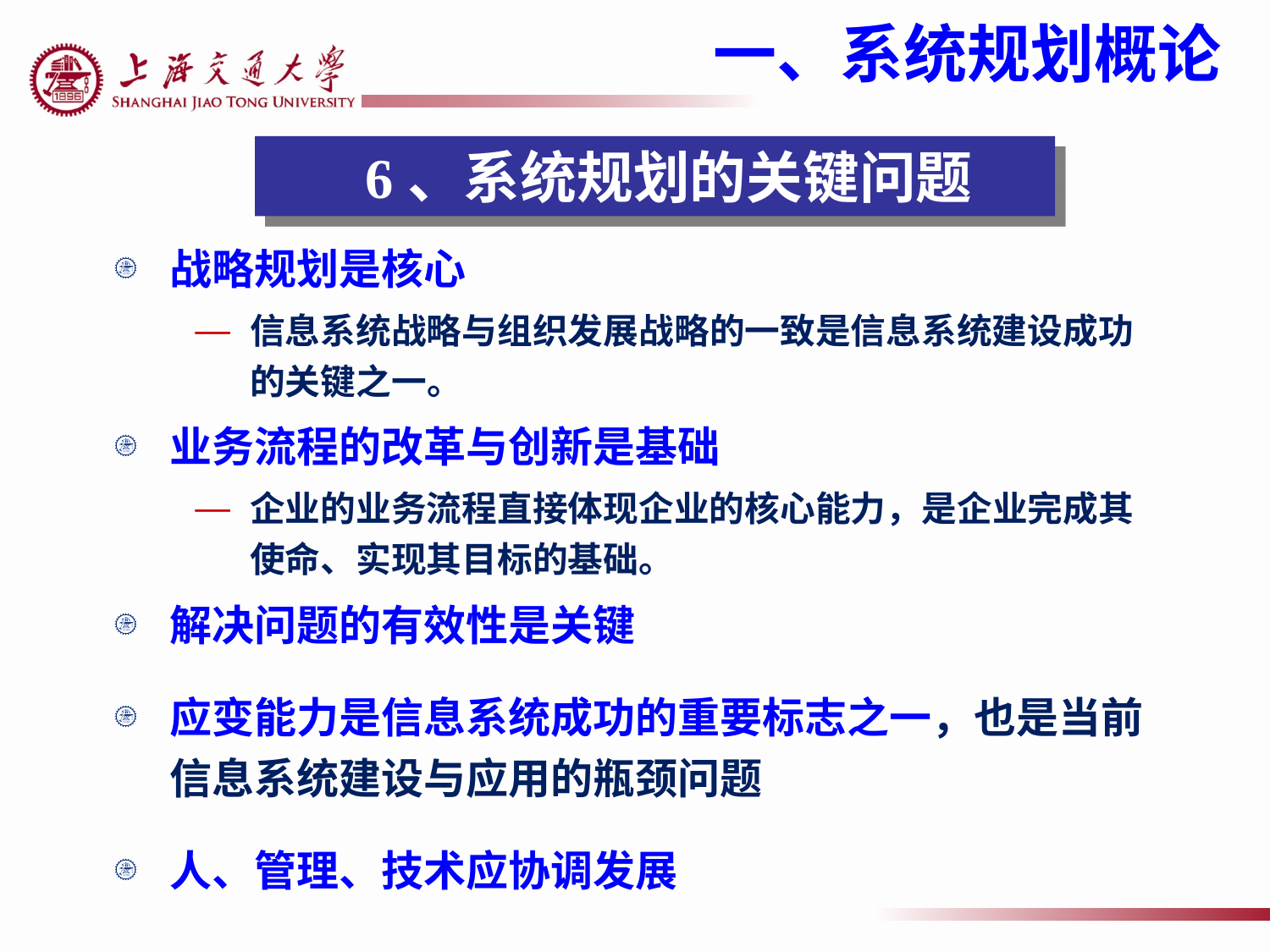

一、系统规划概论
  6、系统规划的关键问题
战略规划是核心
信息系统战略与组织发展战略的一致是信息系统建设成功的关键之一。
业务流程的改革与创新是基础
企业的业务流程直接体现企业的核心能力，是企业完成其使命、实现其目标的基础。
解决问题的有效性是关键

应变能力是信息系统成功的重要标志之一，也是当前信息系统建设与应用的瓶颈问题

人、管理、技术应协调发展